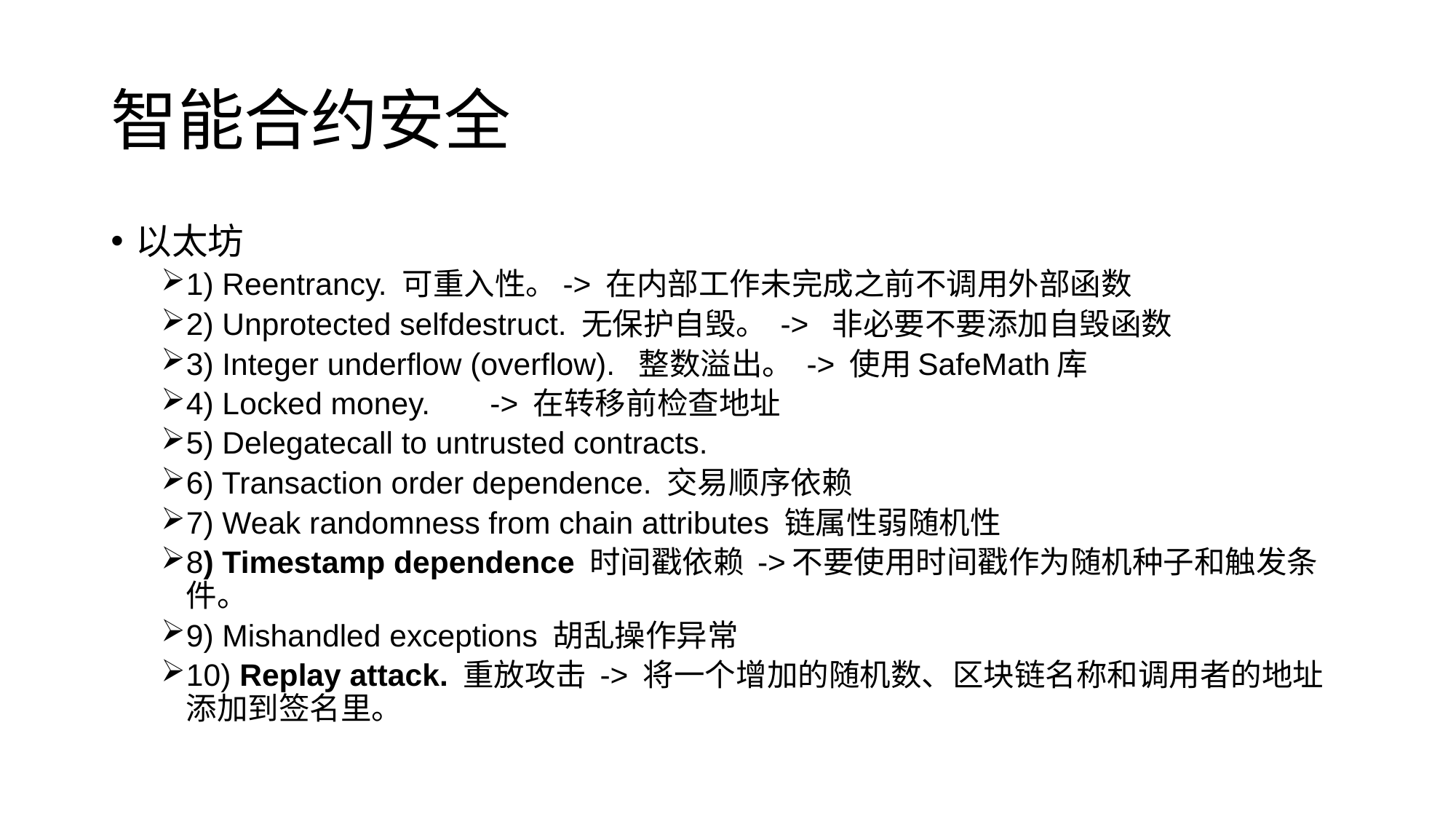

# 智能合约安全
以太坊
1) Reentrancy. 可重入性。-> 在内部工作未完成之前不调用外部函数
2) Unprotected selfdestruct. 无保护自毁。 ->  非必要不要添加自毁函数
3) Integer underflow (overflow).  整数溢出。 -> 使用SafeMath库
4) Locked money.       -> 在转移前检查地址
5) Delegatecall to untrusted contracts.
6) Transaction order dependence. 交易顺序依赖
7) Weak randomness from chain attributes 链属性弱随机性
8) Timestamp dependence 时间戳依赖 ->不要使用时间戳作为随机种子和触发条件。
9) Mishandled exceptions 胡乱操作异常
10) Replay attack. 重放攻击 -> 将一个增加的随机数、区块链名称和调用者的地址添加到签名里。